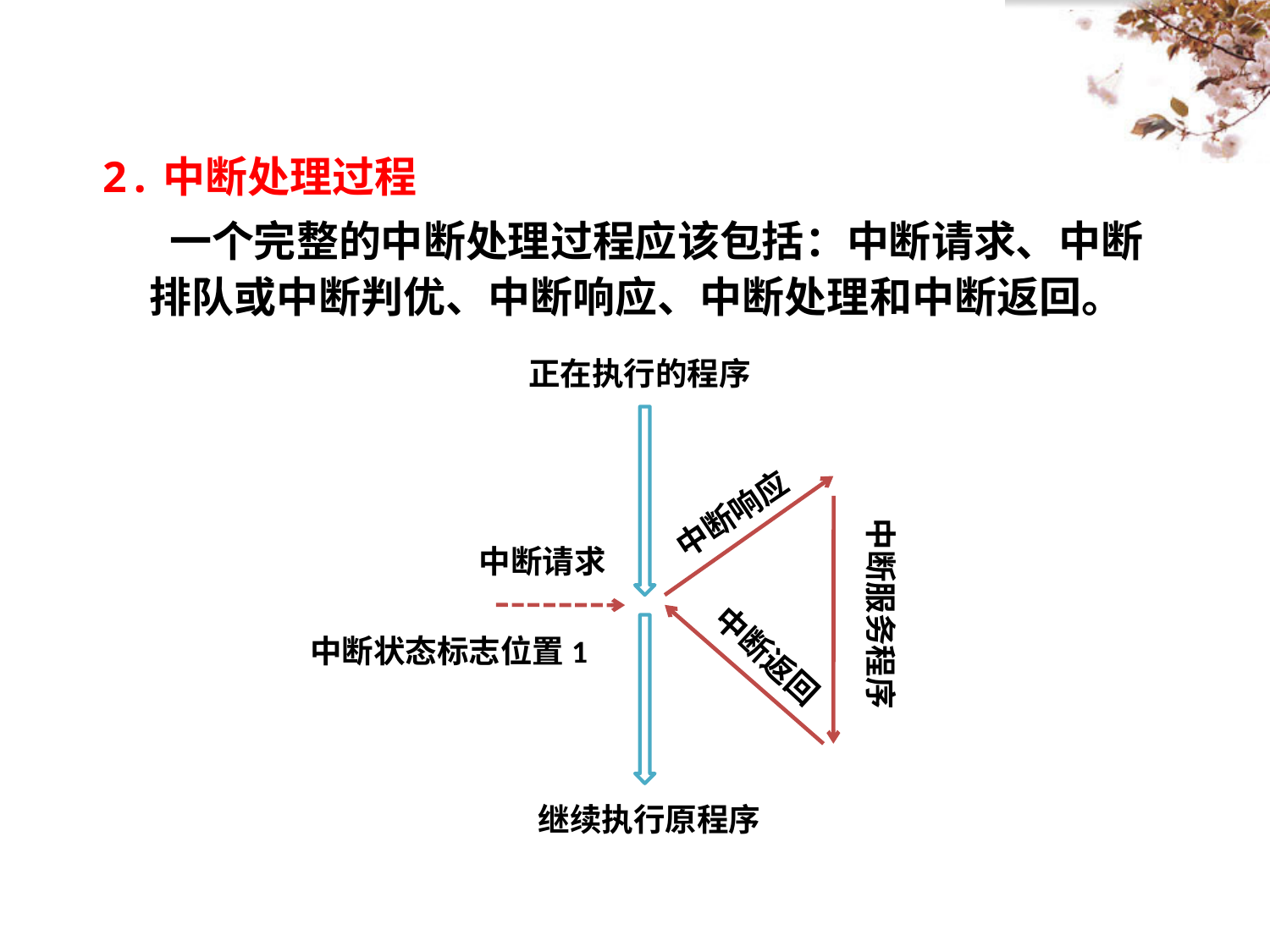

2.中断处理过程
      一个完整的中断处理过程应该包括：中断请求、中断排队或中断判优、中断响应、中断处理和中断返回。

正在执行的程序

中断响应
中断服务程序
中断请求

中断状态标志位置1
中断返回
继续执行原程序